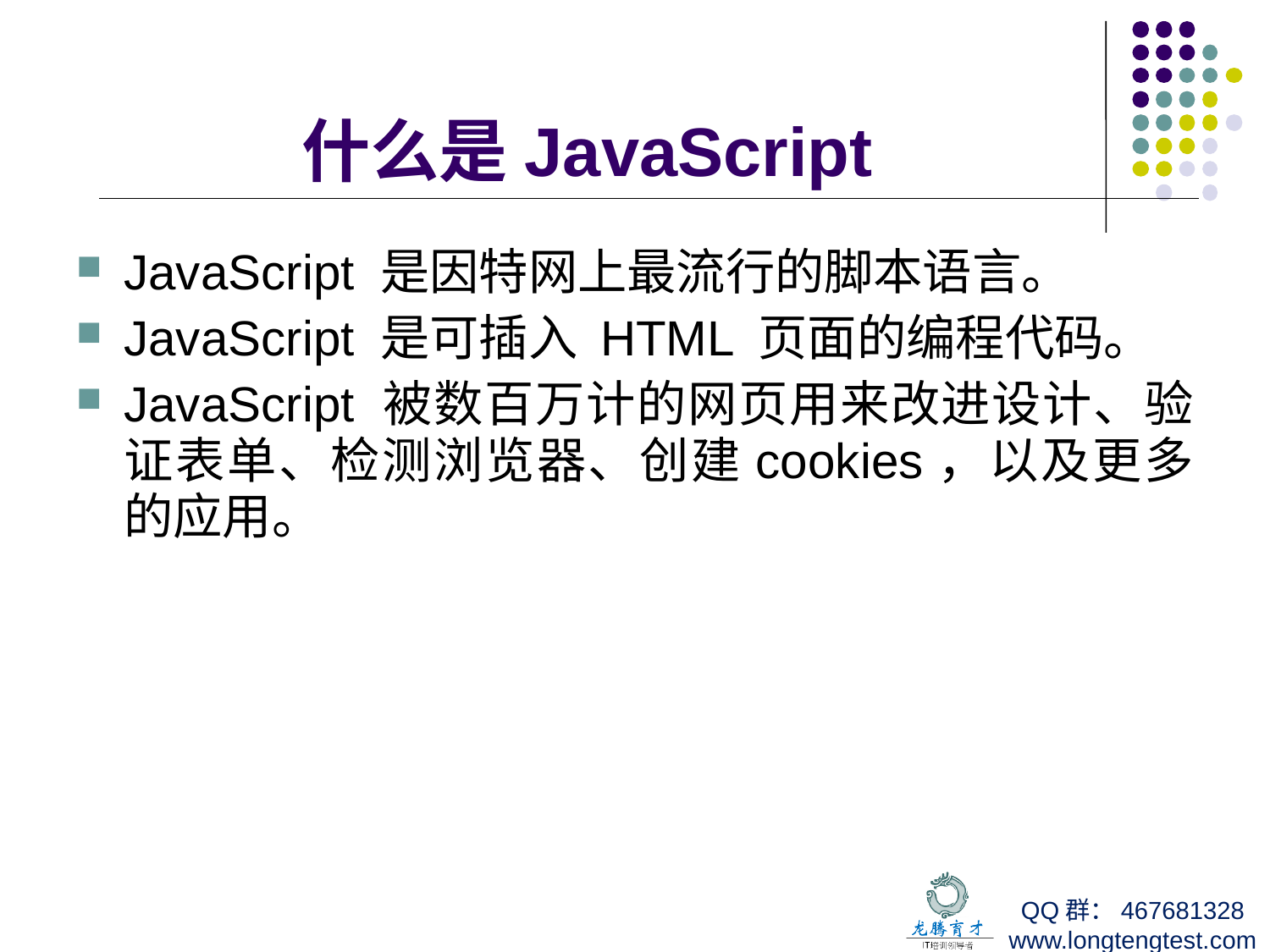

# 什么是JavaScript
JavaScript 是因特网上最流行的脚本语言。
JavaScript 是可插入 HTML 页面的编程代码。
JavaScript 被数百万计的网页用来改进设计、验证表单、检测浏览器、创建cookies，以及更多的应用。